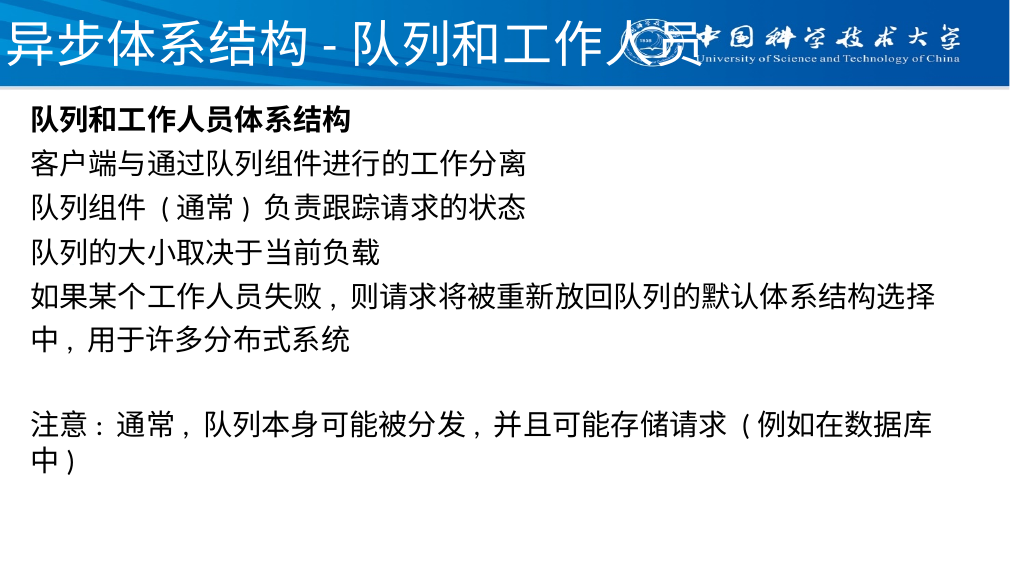

# 异步体系结构-队列和工作人员
队列和工作人员体系结构
客户端与通过队列组件进行的工作分离
队列组件 (通常) 负责跟踪请求的状态
队列的大小取决于当前负载
如果某个工作人员失败, 则请求将被重新放回队列的默认体系结构选择中, 用于许多分布式系统

注意: 通常, 队列本身可能被分发, 并且可能存储请求 (例如在数据库中)